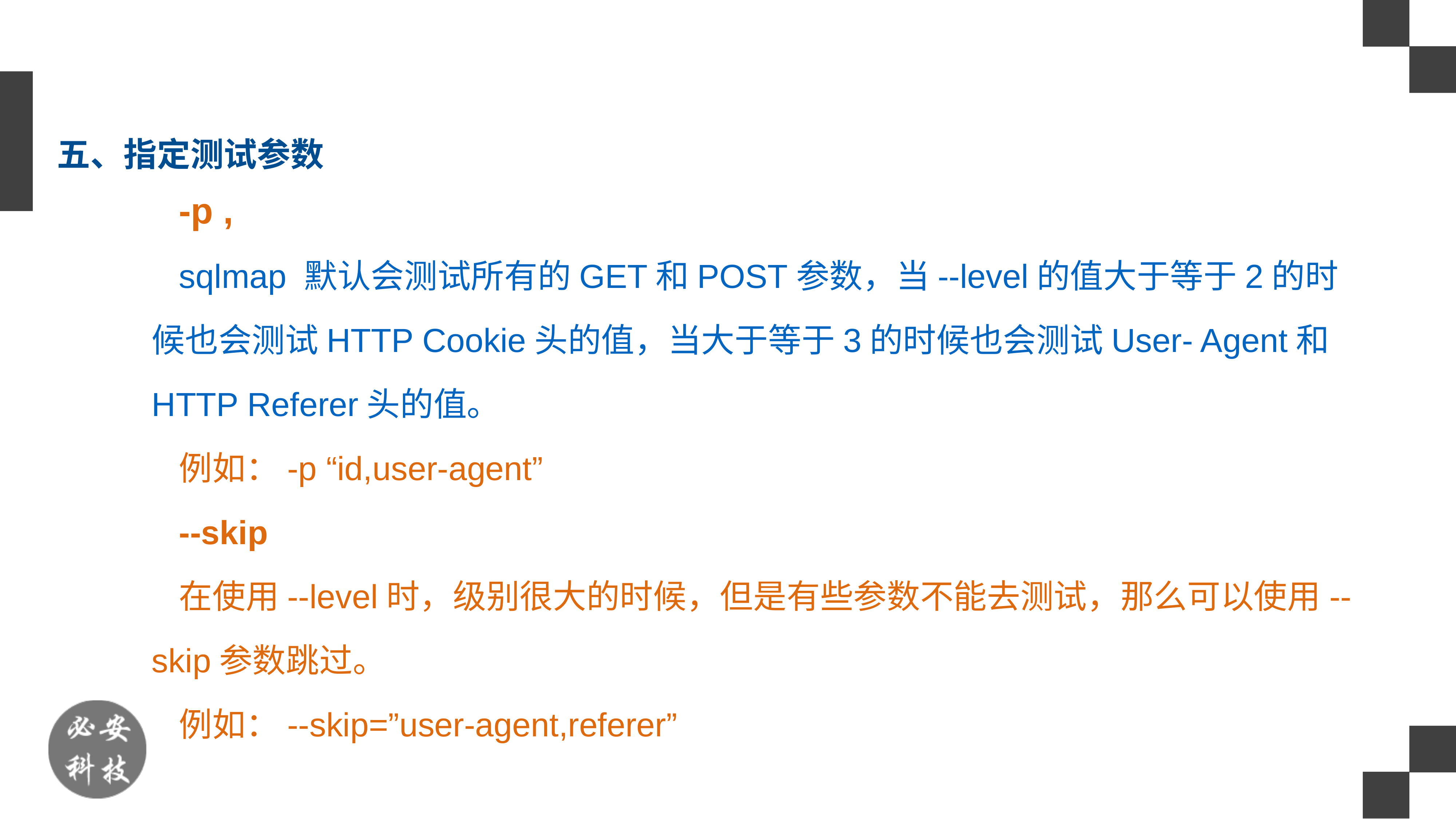

五、指定测试参数
-p ,
sqlmap 默认会测试所有的GET和POST参数，当--level的值大于等于2的时候也会测试HTTP Cookie头的值，当大于等于3的时候也会测试User- Agent和HTTP Referer头的值。
例如：-p “id,user-agent”
--skip
在使用--level时，级别很大的时候，但是有些参数不能去测试，那么可以使用--skip参数跳过。
例如：--skip=”user-agent,referer”